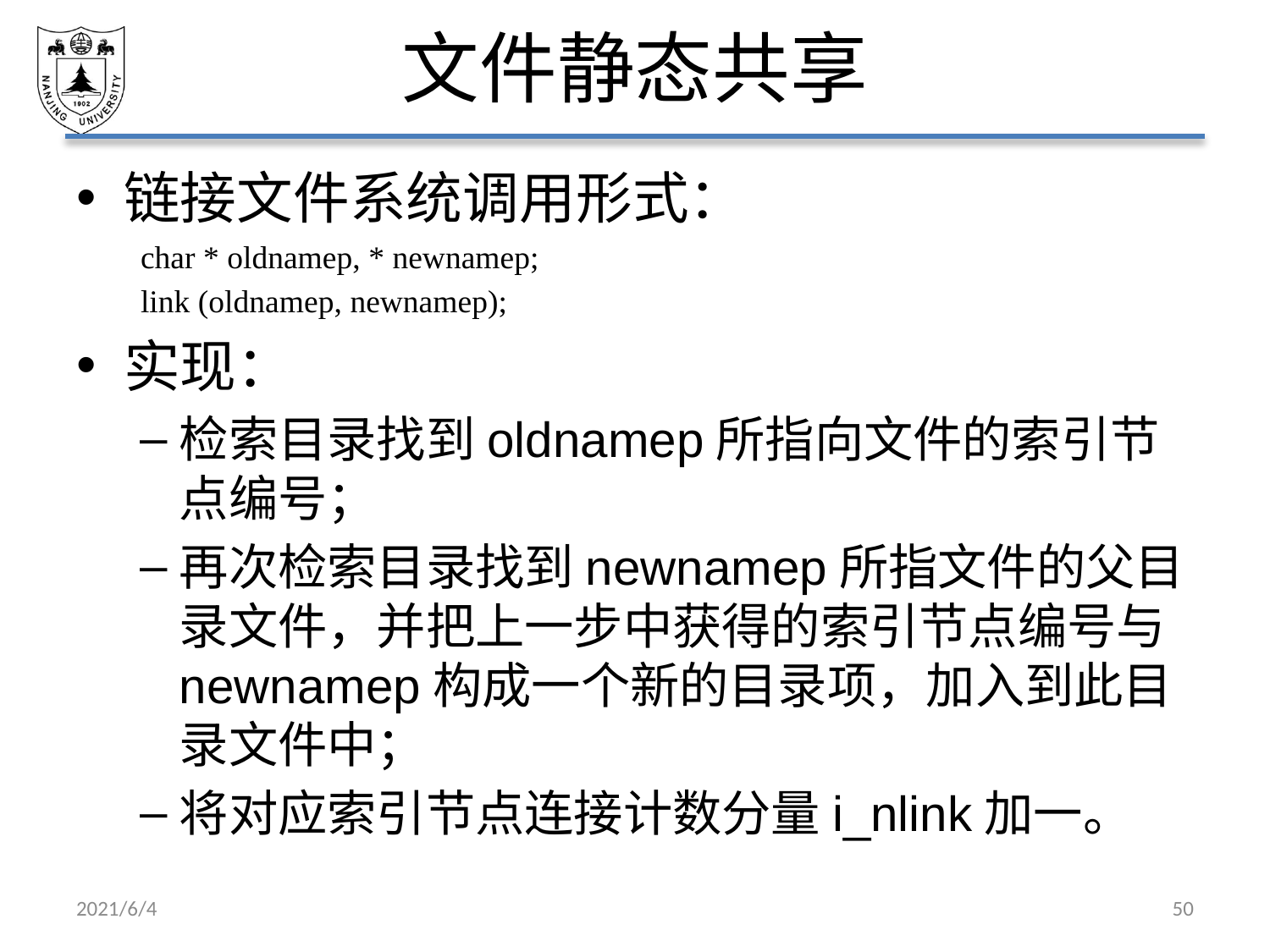

# 文件静态共享
链接文件系统调用形式：
        char * oldnamep, * newnamep;
        link (oldnamep, newnamep);
实现：
检索目录找到oldnamep所指向文件的索引节点编号；
再次检索目录找到newnamep所指文件的父目录文件，并把上一步中获得的索引节点编号与newnamep构成一个新的目录项，加入到此目录文件中；
将对应索引节点连接计数分量i_nlink加一。

2021/6/4
50